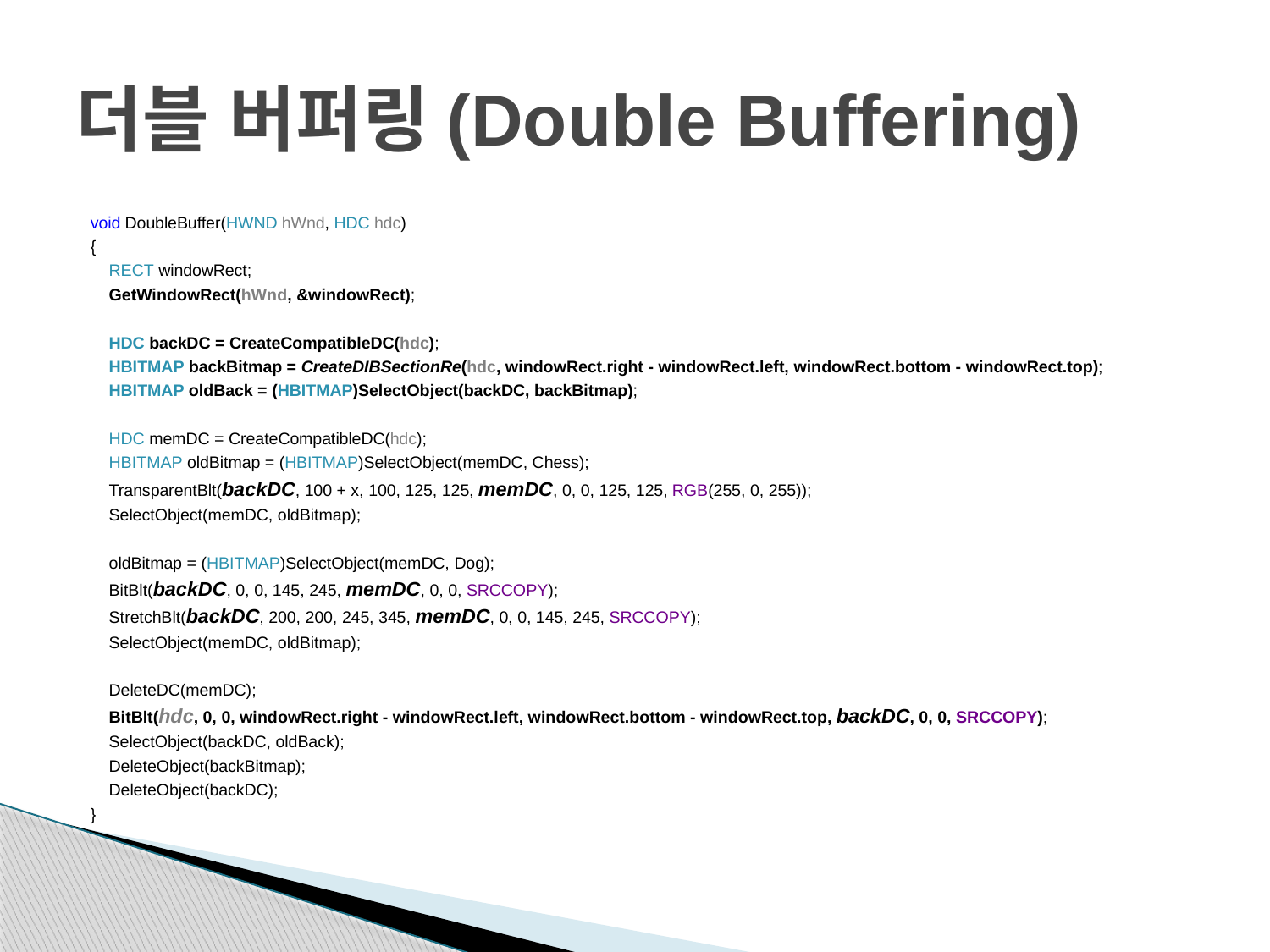

# 더블 버퍼링(Double Buffering)
void DoubleBuffer(HWND hWnd, HDC hdc)
{
    RECT windowRect;
    GetWindowRect(hWnd, &windowRect);

    HDC backDC = CreateCompatibleDC(hdc);
    HBITMAP backBitmap = CreateDIBSectionRe(hdc, windowRect.right - windowRect.left, windowRect.bottom - windowRect.top);
    HBITMAP oldBack = (HBITMAP)SelectObject(backDC, backBitmap);

    HDC memDC = CreateCompatibleDC(hdc);
    HBITMAP oldBitmap = (HBITMAP)SelectObject(memDC, Chess);
    TransparentBlt(backDC, 100 + x, 100, 125, 125, memDC, 0, 0, 125, 125, RGB(255, 0, 255));
    SelectObject(memDC, oldBitmap);

    oldBitmap = (HBITMAP)SelectObject(memDC, Dog);
    BitBlt(backDC, 0, 0, 145, 245, memDC, 0, 0, SRCCOPY);
    StretchBlt(backDC, 200, 200, 245, 345, memDC, 0, 0, 145, 245, SRCCOPY);
    SelectObject(memDC, oldBitmap);

    DeleteDC(memDC);
    BitBlt(hdc, 0, 0, windowRect.right - windowRect.left, windowRect.bottom - windowRect.top, backDC, 0, 0, SRCCOPY);
    SelectObject(backDC, oldBack);
    DeleteObject(backBitmap);
    DeleteObject(backDC);
}